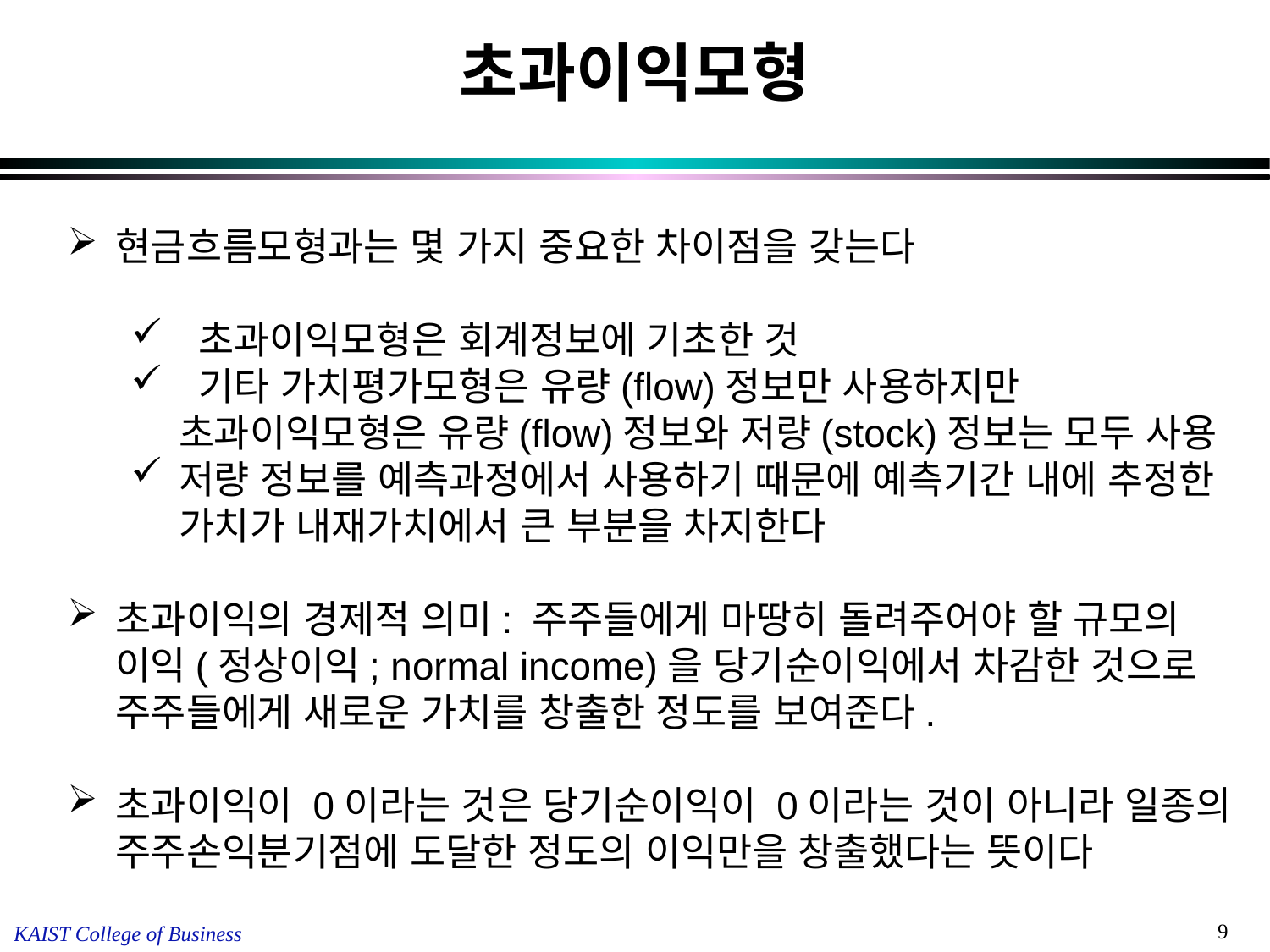

초과이익모형
현금흐름모형과는 몇 가지 중요한 차이점을 갖는다

 초과이익모형은 회계정보에 기초한 것
 기타 가치평가모형은 유량(flow)정보만 사용하지만 초과이익모형은 유량(flow)정보와 저량(stock)정보는 모두 사용
저량 정보를 예측과정에서 사용하기 때문에 예측기간 내에 추정한 가치가 내재가치에서 큰 부분을 차지한다

초과이익의 경제적 의미: 주주들에게 마땅히 돌려주어야 할 규모의 이익(정상이익; normal income)을 당기순이익에서 차감한 것으로 주주들에게 새로운 가치를 창출한 정도를 보여준다.

초과이익이 0이라는 것은 당기순이익이 0이라는 것이 아니라 일종의 주주손익분기점에 도달한 정도의 이익만을 창출했다는 뜻이다